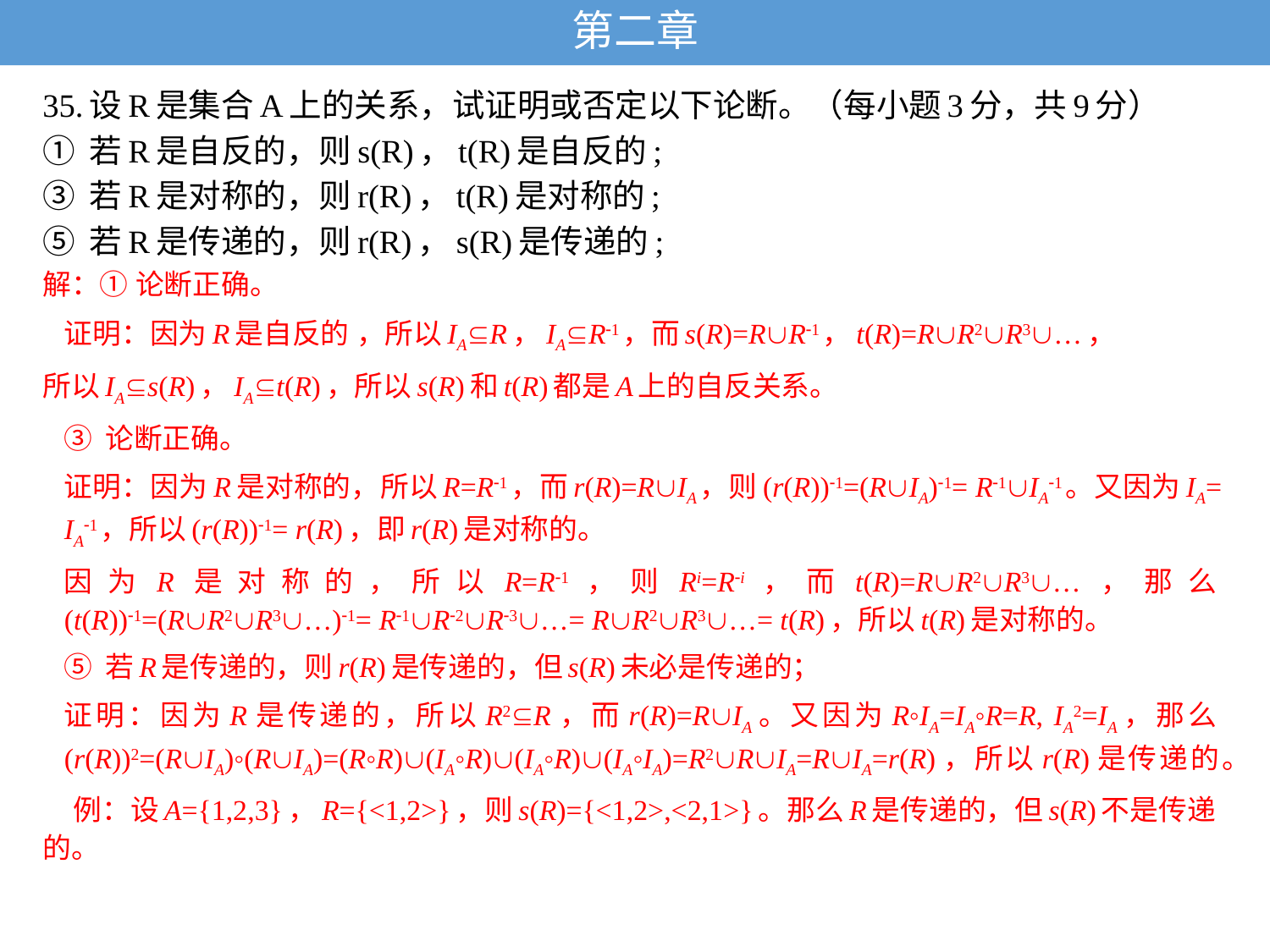

# 第二章
35.设R是集合A上的关系，试证明或否定以下论断。（每小题3分，共9分）
① 若R是自反的，则s(R)，t(R)是自反的;
③ 若R是对称的，则r(R)，t(R)是对称的;
⑤ 若R是传递的，则r(R)，s(R)是传递的;
解：① 论断正确。
证明：因为R是自反的 ，所以IA⊆R，IA⊆R−1，而s(R)=R∪R−1，t(R)=R∪R2∪R3∪…，
所以IA⊆s(R)，IA⊆t(R)，所以s(R)和t(R)都是A上的自反关系。
③ 论断正确。
证明：因为R是对称的，所以R=R−1，而r(R)=R∪IA，则(r(R))−1=(R∪IA)−1= R−1∪IA−1。又因为IA= IA−1，所以(r(R))−1= r(R)，即r(R)是对称的。
因为R是对称的，所以R=R−1，则Ri=R−i，而t(R)=R∪R2∪R3∪…，那么(t(R))−1=(R∪R2∪R3∪…)−1= R−1∪R−2∪R−3∪…= R∪R2∪R3∪…= t(R)，所以t(R)是对称的。
⑤ 若R是传递的，则r(R)是传递的，但s(R)未必是传递的；
证明：因为R是传递的，所以R2⊆R，而r(R)=R∪IA。又因为R◦IA=IA◦R=R, IA2=IA，那么(r(R))2=(R∪IA)◦(R∪IA)=(R◦R)∪(IA◦R)∪(IA◦R)∪(IA◦IA)=R2∪R∪IA=R∪IA=r(R)，所以r(R)是传递的。
    例：设A={1,2,3}，R={<1,2>}，则s(R)={<1,2>,<2,1>}。那么R是传递的，但s(R)不是传递的。